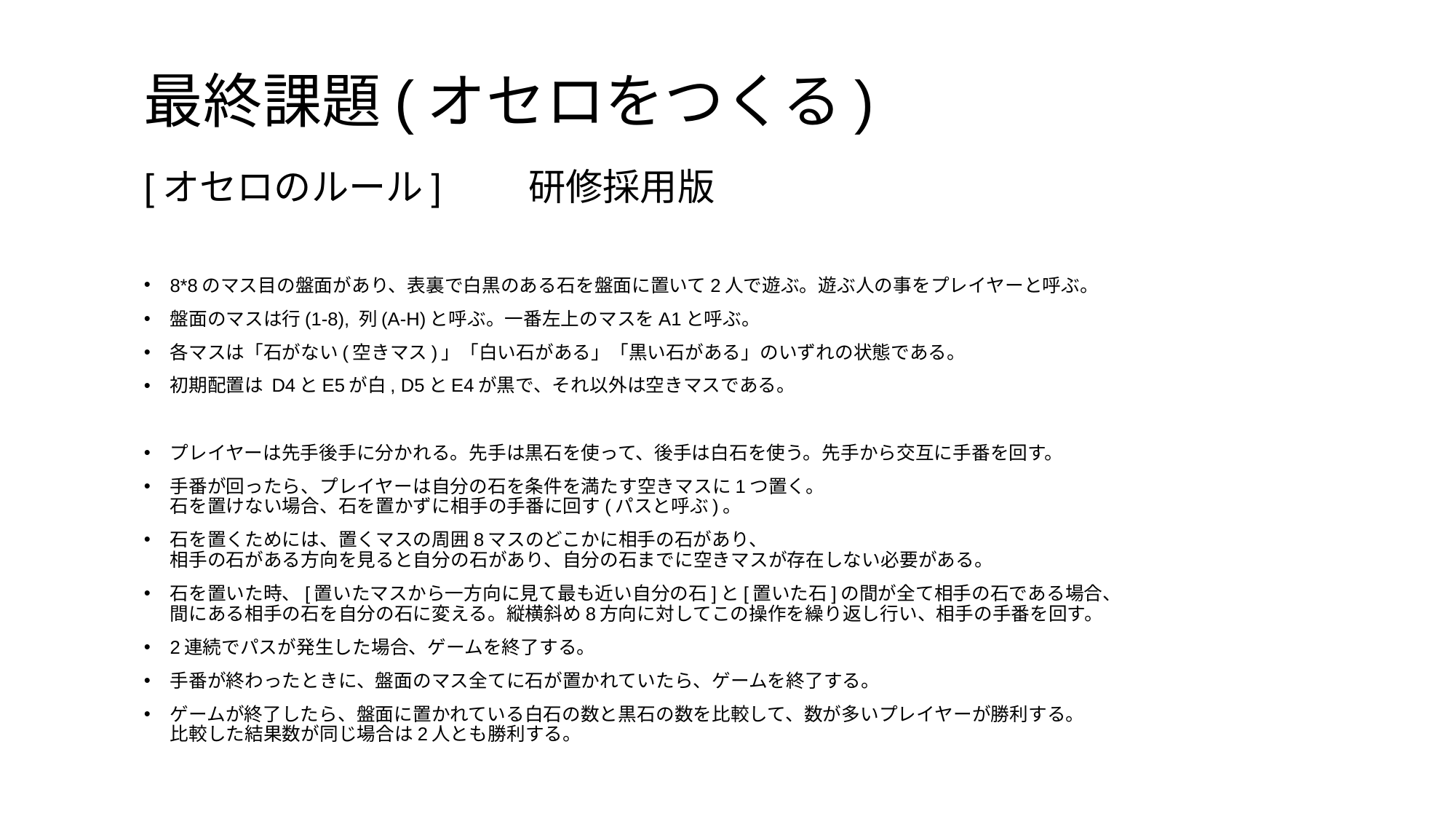

# 最終課題(オセロをつくる)
[オセロのルール]	研修採用版

8*8のマス目の盤面があり、表裏で白黒のある石を盤面に置いて2人で遊ぶ。遊ぶ人の事をプレイヤーと呼ぶ。
盤面のマスは行(1-8), 列(A-H)と呼ぶ。一番左上のマスをA1と呼ぶ。
各マスは「石がない(空きマス)」「白い石がある」「黒い石がある」のいずれの状態である。
初期配置は D4とE5が白, D5とE4が黒で、それ以外は空きマスである。

プレイヤーは先手後手に分かれる。先手は黒石を使って、後手は白石を使う。先手から交互に手番を回す。
手番が回ったら、プレイヤーは自分の石を条件を満たす空きマスに1つ置く。
石を置けない場合、石を置かずに相手の手番に回す(パスと呼ぶ)。
石を置くためには、置くマスの周囲8マスのどこかに相手の石があり、
相手の石がある方向を見ると自分の石があり、自分の石までに空きマスが存在しない必要がある。
石を置いた時、[置いたマスから一方向に見て最も近い自分の石]と[置いた石]の間が全て相手の石である場合、
間にある相手の石を自分の石に変える。縦横斜め8方向に対してこの操作を繰り返し行い、相手の手番を回す。
2連続でパスが発生した場合、ゲームを終了する。
手番が終わったときに、盤面のマス全てに石が置かれていたら、ゲームを終了する。
ゲームが終了したら、盤面に置かれている白石の数と黒石の数を比較して、数が多いプレイヤーが勝利する。
比較した結果数が同じ場合は2人とも勝利する。